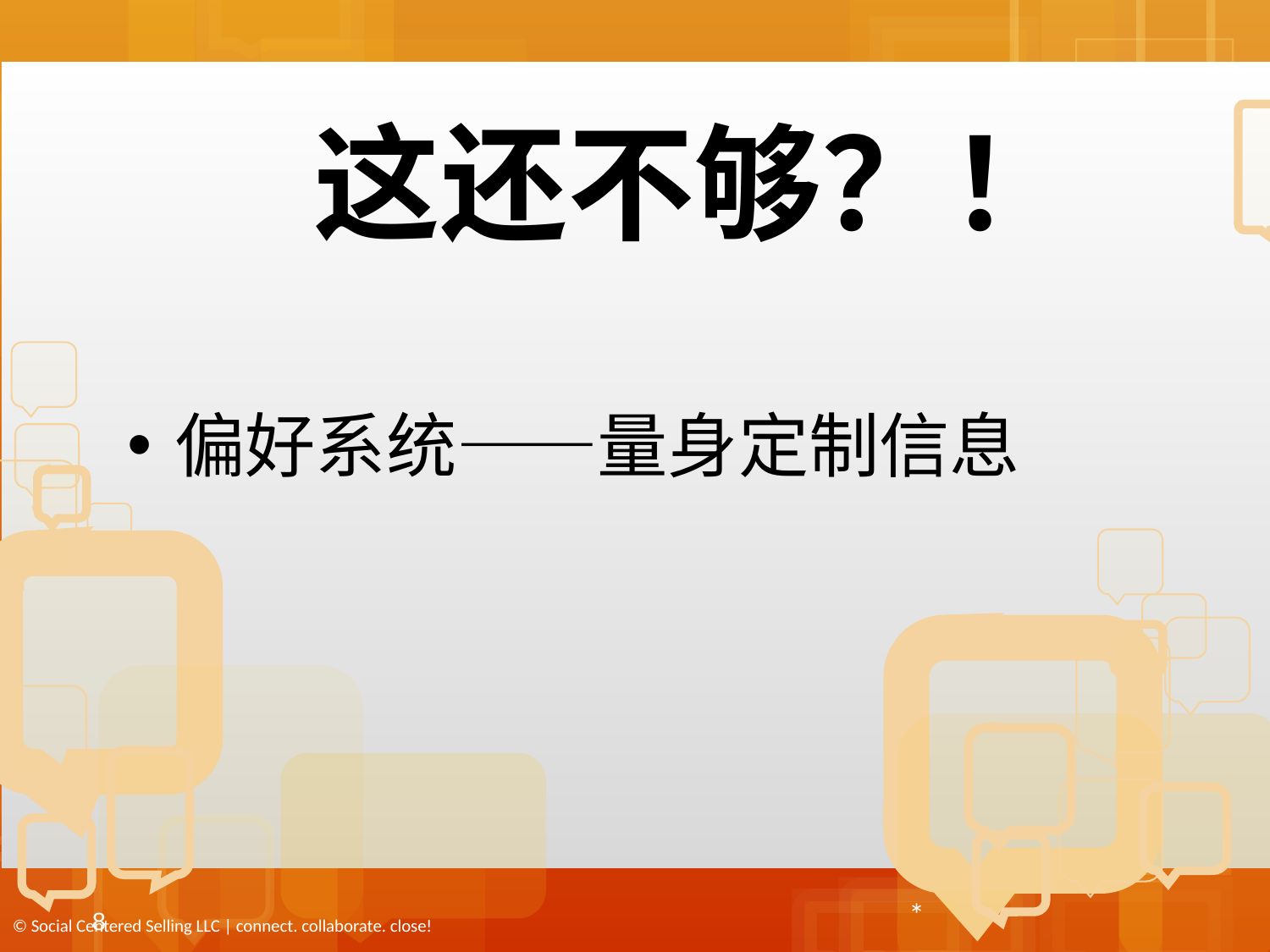

# 这还不够？！

偏好系统——量身定制信息

© Social Centered Selling LLC | connect. collaborate. close!
8
*